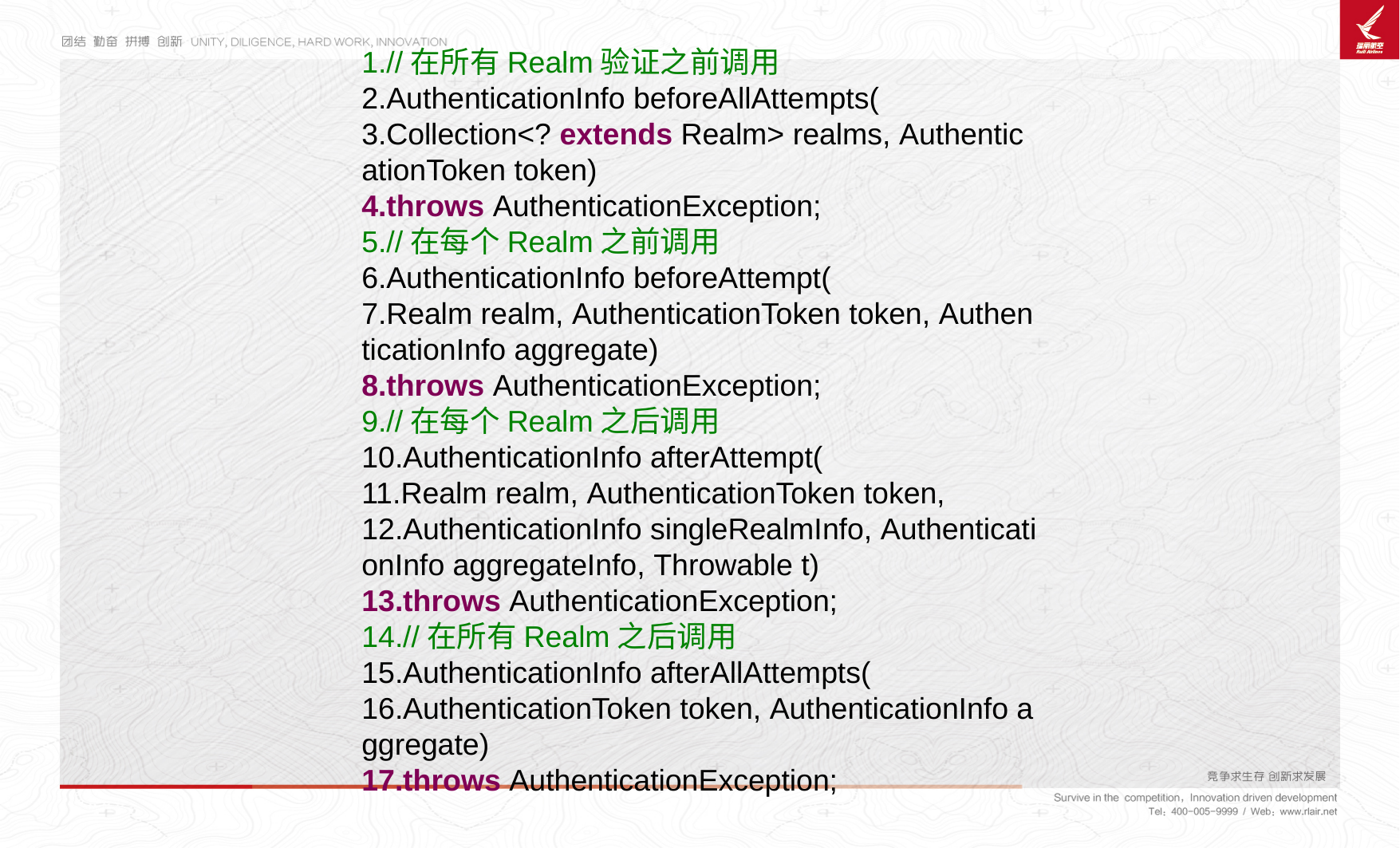

//在所有Realm验证之前调用
AuthenticationInfo beforeAllAttempts(
Collection<? extends Realm> realms, AuthenticationToken token)
throws AuthenticationException;
//在每个Realm之前调用
AuthenticationInfo beforeAttempt(
Realm realm, AuthenticationToken token, AuthenticationInfo aggregate)
throws AuthenticationException;
//在每个Realm之后调用
AuthenticationInfo afterAttempt(
Realm realm, AuthenticationToken token,
AuthenticationInfo singleRealmInfo, AuthenticationInfo aggregateInfo, Throwable t)
throws AuthenticationException;
//在所有Realm之后调用
AuthenticationInfo afterAllAttempts(
AuthenticationToken token, AuthenticationInfo aggregate)
throws AuthenticationException;